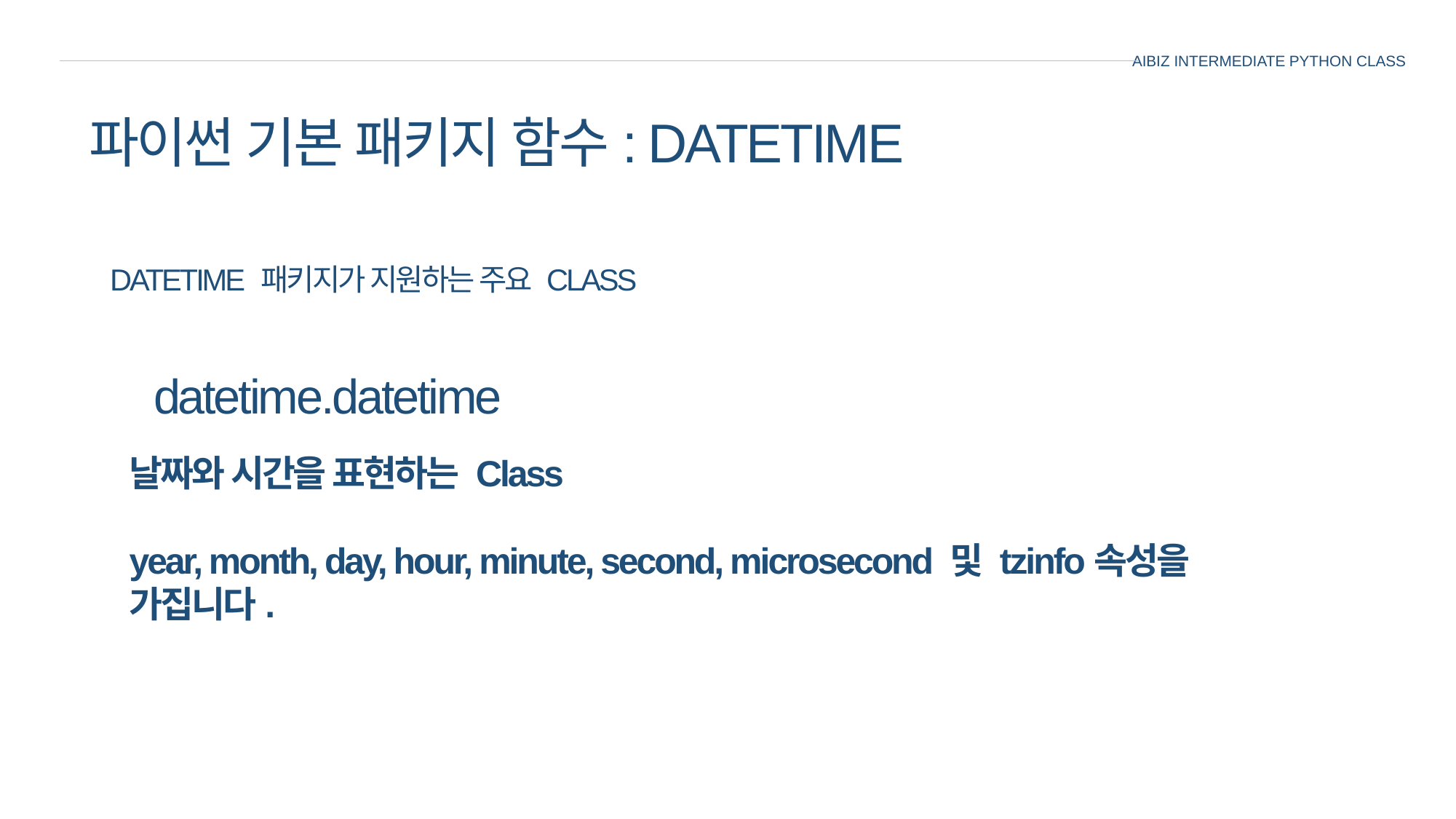

AIBIZ INTERMEDIATE PYTHON CLASS
파이썬 기본 패키지 함수: DATETIME
DATETIME 패키지가 지원하는 주요 CLASS
datetime.datetime
날짜와 시간을 표현하는 Class

year, month, day, hour, minute, second, microsecond 및 tzinfo속성을 가집니다.